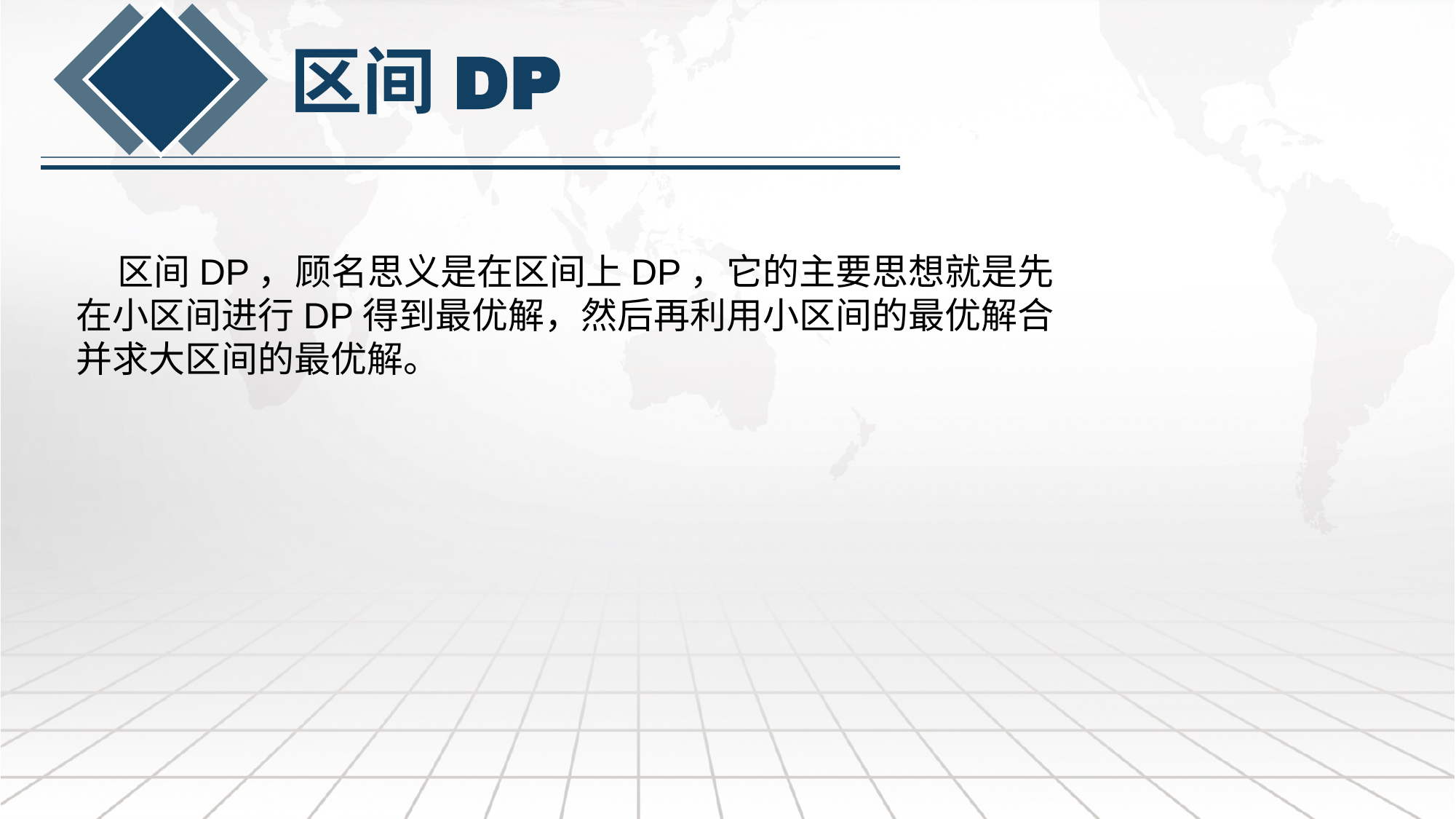

区间DP
    区间DP，顾名思义是在区间上DP，它的主要思想就是先在小区间进行DP得到最优解，然后再利用小区间的最优解合并求大区间的最优解。